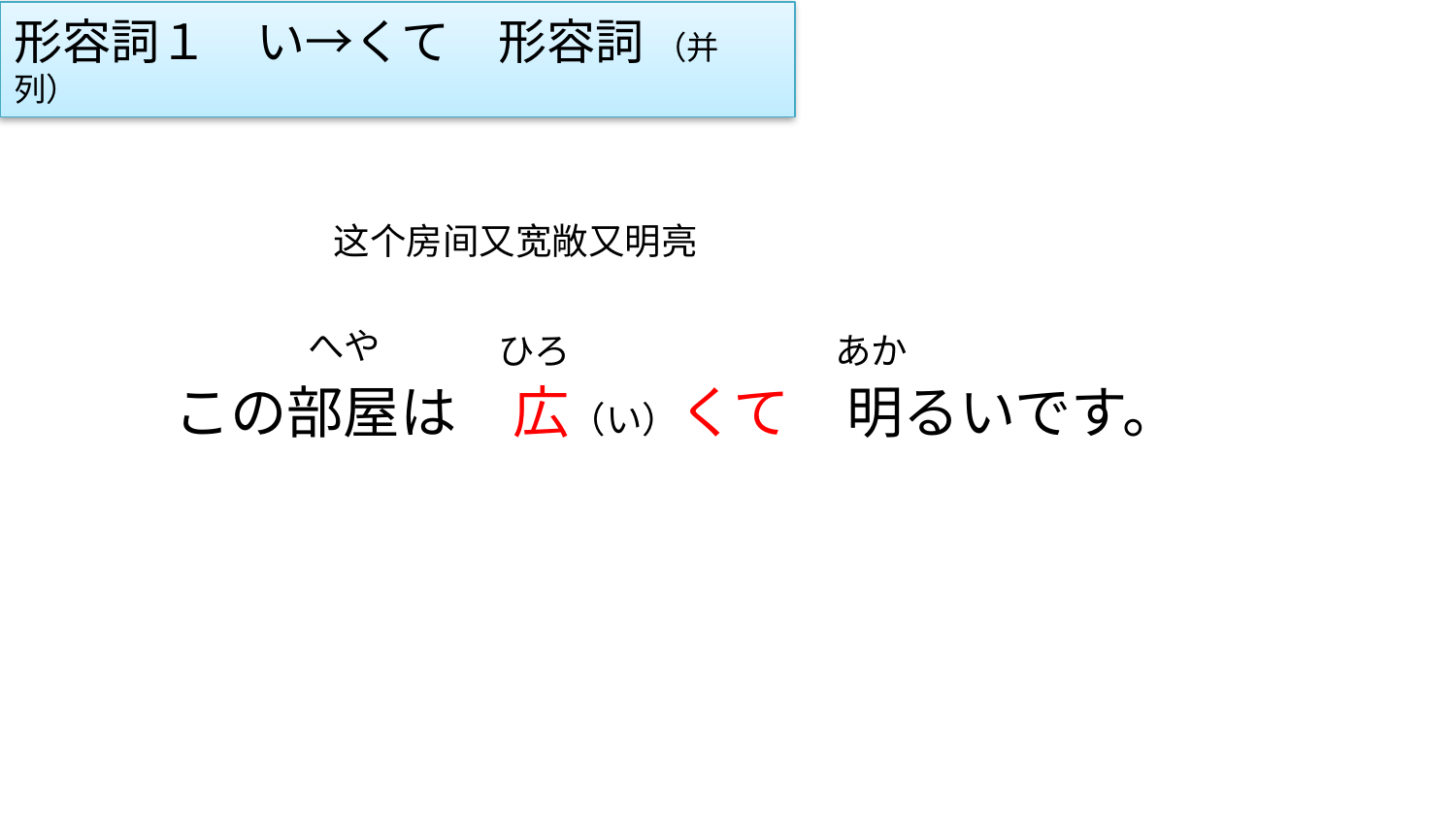

形容詞１　い→くて　形容詞 （并列）
这个房间又宽敞又明亮
へや
ひろ
あか
この部屋は　広（い）くて　明るいです。